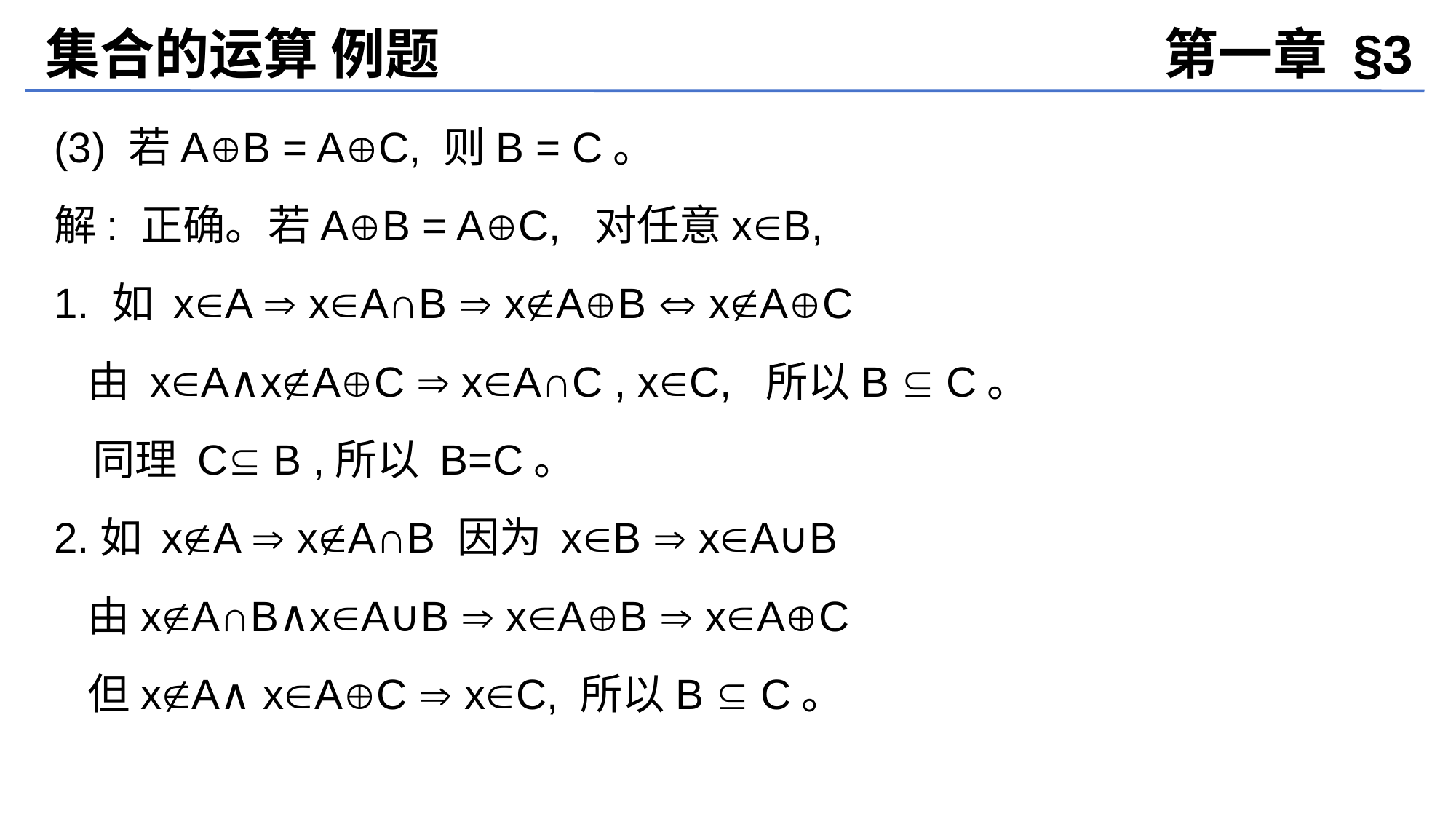

集合的运算 例题
第一章 §3
(3) 若A⊕B = A⊕C, 则B = C。
解: 正确。若A⊕B = A⊕C,  对任意x∈B,
1. 如 x∈A ⇒ x∈A∩B ⇒ x∉A⊕B ⇔ x∉A⊕C
	由 x∈A∧x∉A⊕C ⇒ x∈A∩C , x∈C,  所以B ⊆ C。
   同理 C⊆ B ,所以 B=C。
2.如 x∉A ⇒ x∉A∩B 因为 x∈B ⇒ x∈A∪B
	由x∉A∩B∧x∈A∪B ⇒ x∈A⊕B ⇒ x∈A⊕C
	但x∉A∧ x∈A⊕C ⇒ x∈C, 所以B ⊆ C。